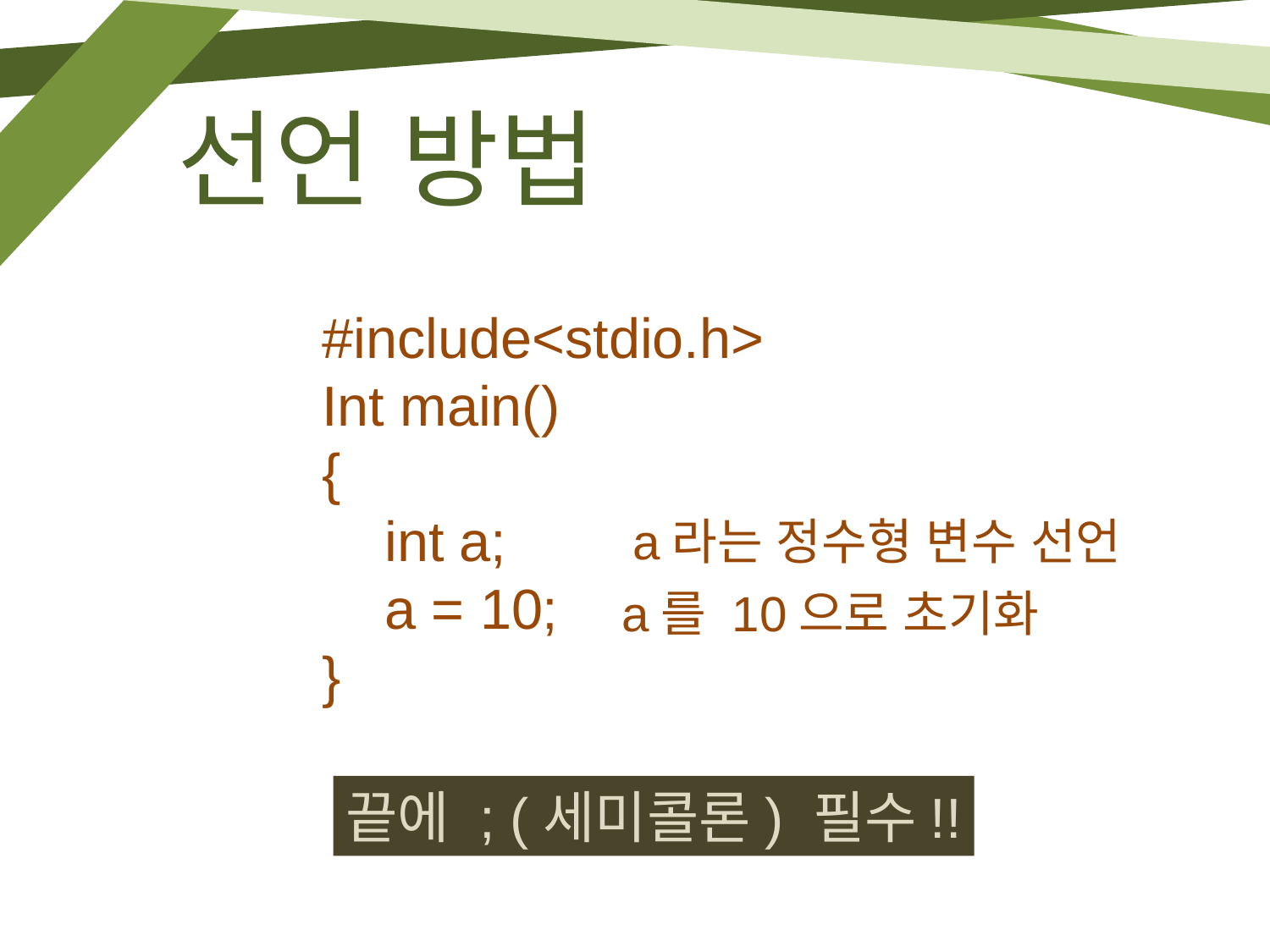

선언 방법
#include<stdio.h>
Int main()
{
    int a;
    a = 10;
}
a라는 정수형 변수 선언
a를 10으로 초기화
끝에 ; (세미콜론) 필수!!